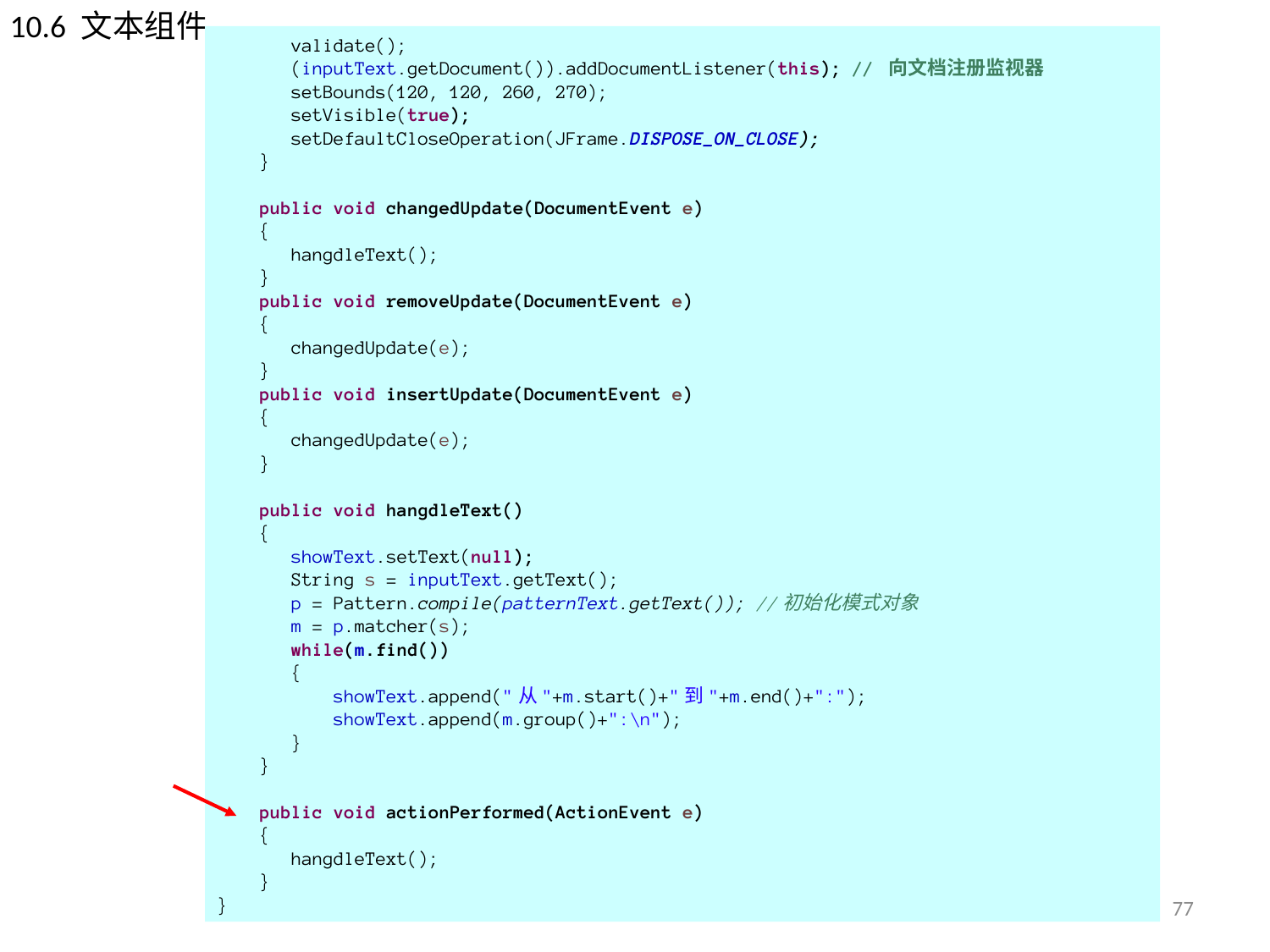

10.6 文本组件
       validate();
       (inputText.getDocument()).addDocumentListener(this); // 向文档注册监视器
       setBounds(120, 120, 260, 270);
       setVisible(true);
       setDefaultCloseOperation(JFrame.DISPOSE_ON_CLOSE);
    }

    public void changedUpdate(DocumentEvent e)
    {
       hangdleText();
    }
    public void removeUpdate(DocumentEvent e)
    {
       changedUpdate(e);
    }
    public void insertUpdate(DocumentEvent e)
    {
       changedUpdate(e);
    }

    public void hangdleText()
    {
       showText.setText(null);
       String s = inputText.getText();
       p = Pattern.compile(patternText.getText()); //初始化模式对象
       m = p.matcher(s);
       while(m.find())
       {
           showText.append("从"+m.start()+"到"+m.end()+":");
           showText.append(m.group()+":\n");
       }
    }

    public void actionPerformed(ActionEvent e)
    {
       hangdleText();
    }
}
77